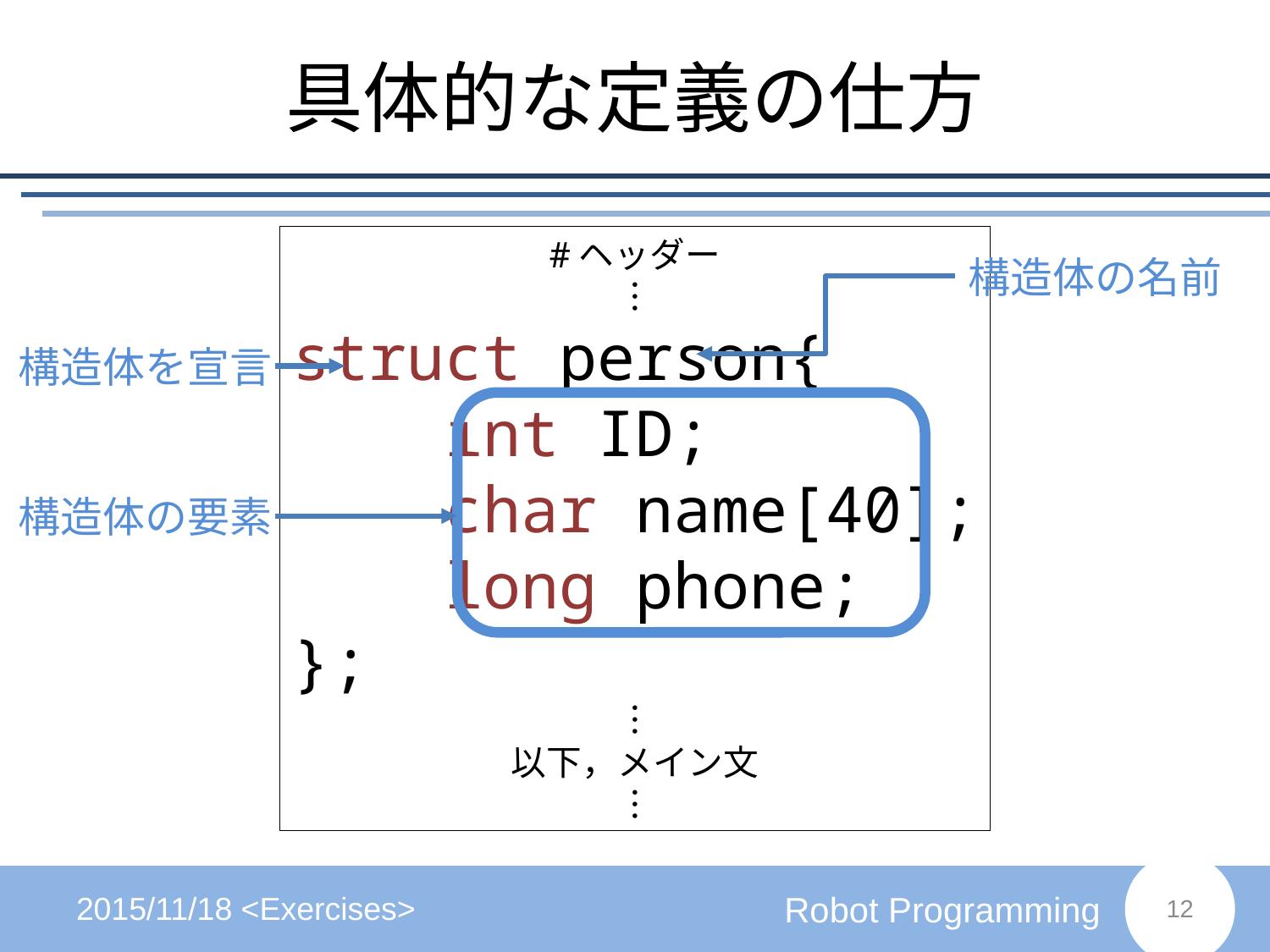

# 具体的な定義の仕方
#ヘッダー
︙
struct person{
    int ID;
    char name[40];
    long phone;
};
︙
以下，メイン文
︙
構造体の名前
構造体を宣言

構造体の要素
2015/11/18 <Exercises>
12